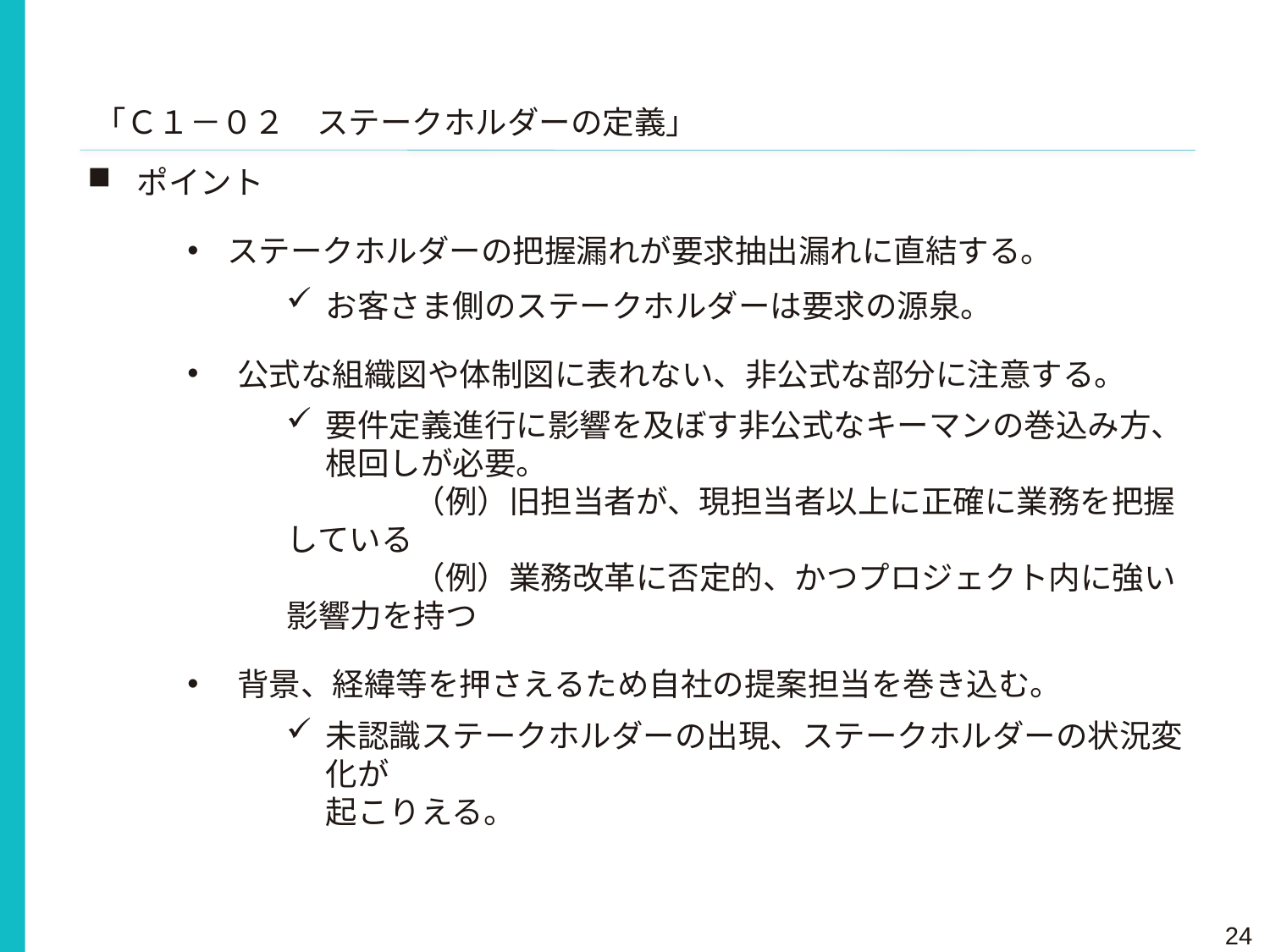

「Ｃ１－０２　ステークホルダーの定義」
ポイント

ステークホルダーの把握漏れが要求抽出漏れに直結する。
お客さま側のステークホルダーは要求の源泉。

公式な組織図や体制図に表れない、非公式な部分に注意する。
要件定義進行に影響を及ぼす非公式なキーマンの巻込み方、
根回しが必要。
	（例）旧担当者が、現担当者以上に正確に業務を把握している
	（例）業務改革に否定的、かつプロジェクト内に強い影響力を持つ

背景、経緯等を押さえるため自社の提案担当を巻き込む。

未認識ステークホルダーの出現、ステークホルダーの状況変化が
起こりえる。
24